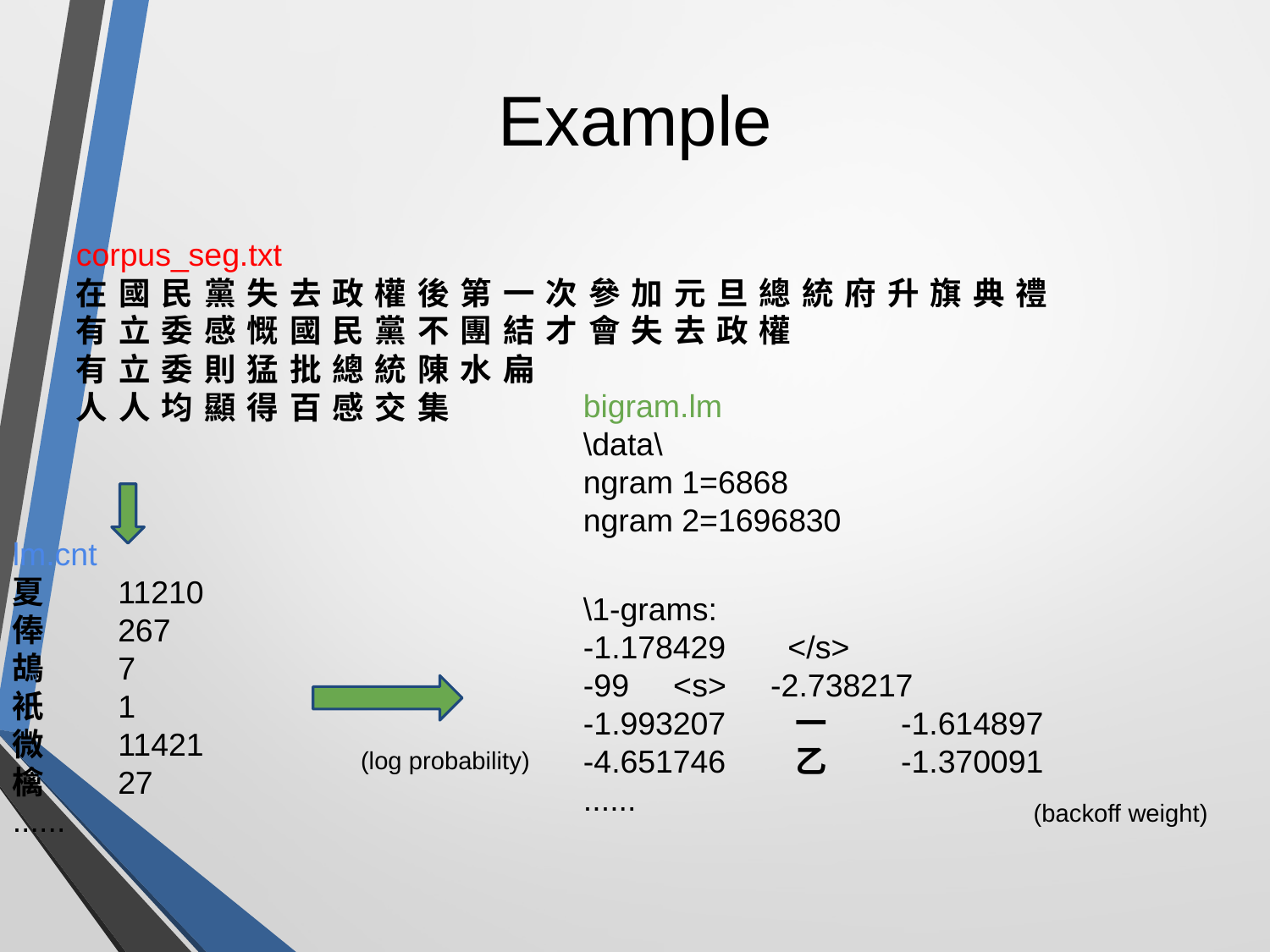

Example
corpus_seg.txt
在 國 民 黨 失 去 政 權 後 第 一 次 參 加 元 旦 總 統 府 升 旗 典 禮
有 立 委 感 慨 國 民 黨 不 團 結 才 會 失 去 政 權
有 立 委 則 猛 批 總 統 陳 水 扁
人 人 均 顯 得 百 感 交 集
bigram.lm
\data\
ngram 1=6868
ngram 2=1696830

\1-grams:
-1.178429       </s>
-99     <s>     -2.738217
-1.993207       一      -1.614897
-4.651746       乙      -1.370091
......

lm.cnt
夏      11210
俸      267
鴣      7
衹      1
微      11421
檎      27
......

(log probability)
(backoff weight)